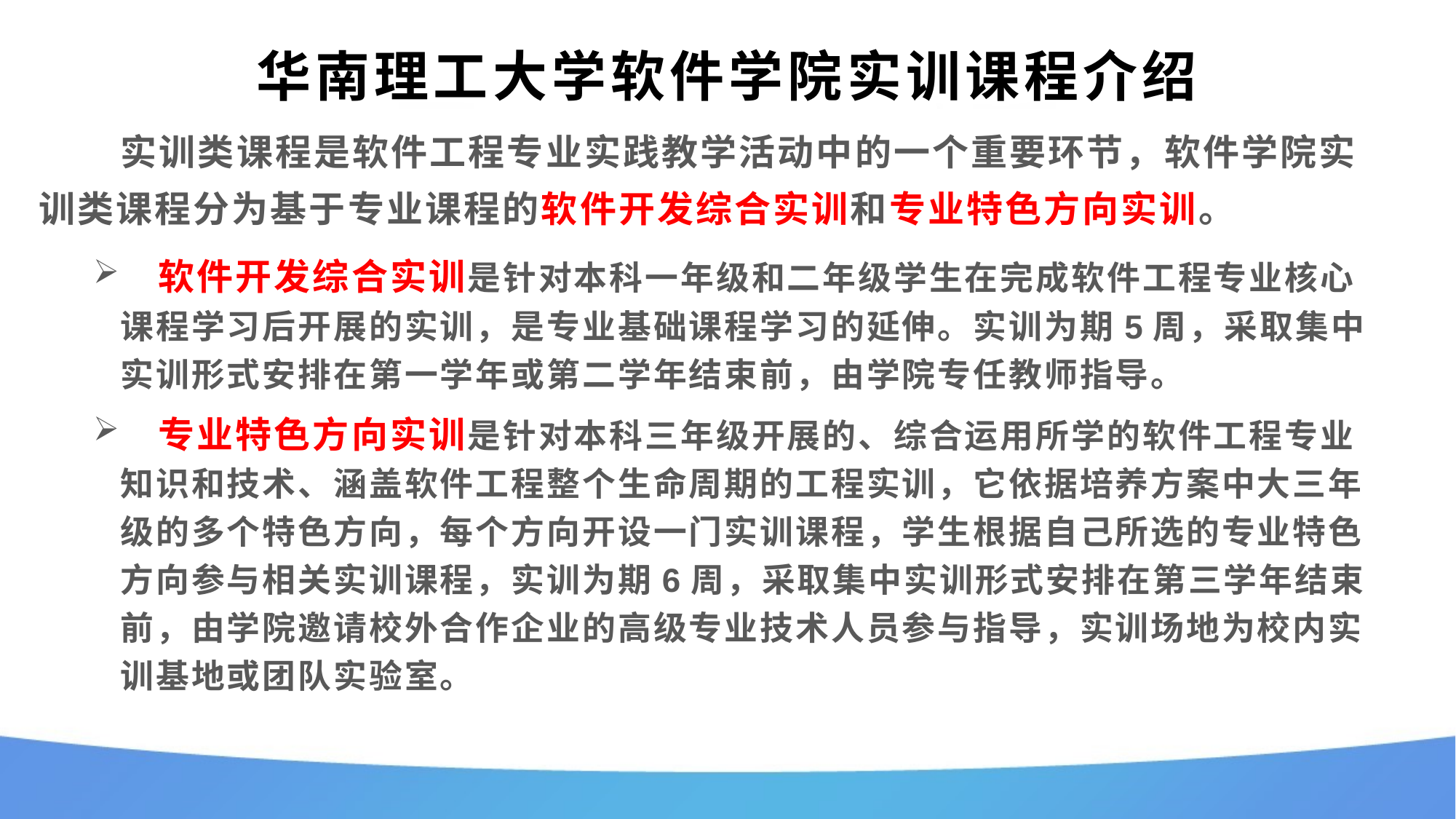

# 华南理工大学软件学院实训课程介绍
       实训类课程是软件工程专业实践教学活动中的一个重要环节，软件学院实训类课程分为基于专业课程的软件开发综合实训和专业特色方向实训。
   软件开发综合实训是针对本科一年级和二年级学生在完成软件工程专业核心课程学习后开展的实训，是专业基础课程学习的延伸。实训为期5周，采取集中实训形式安排在第一学年或第二学年结束前，由学院专任教师指导。
   专业特色方向实训是针对本科三年级开展的、综合运用所学的软件工程专业知识和技术、涵盖软件工程整个生命周期的工程实训，它依据培养方案中大三年级的多个特色方向，每个方向开设一门实训课程，学生根据自己所选的专业特色方向参与相关实训课程，实训为期6周，采取集中实训形式安排在第三学年结束前，由学院邀请校外合作企业的高级专业技术人员参与指导，实训场地为校内实训基地或团队实验室。